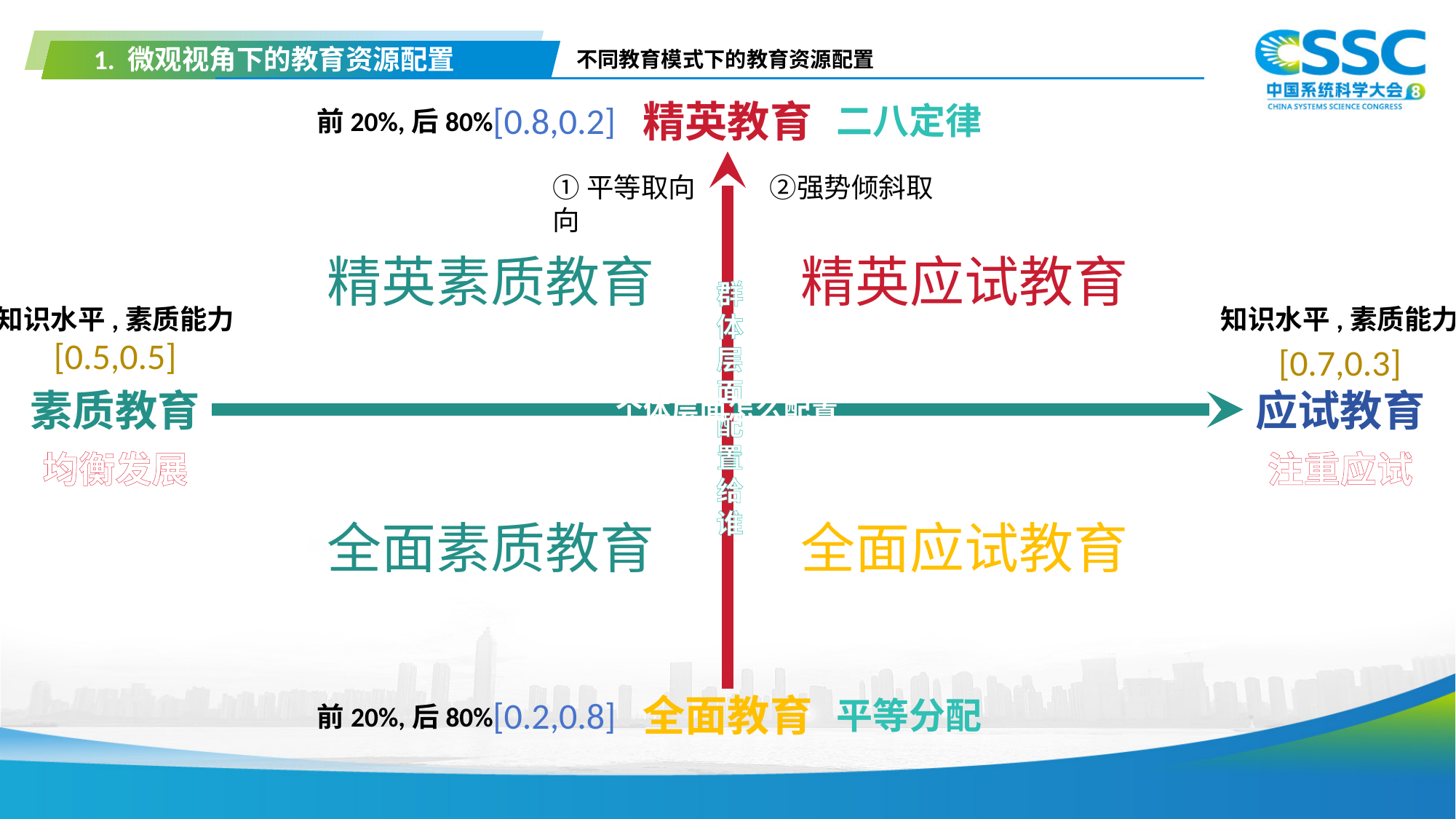

1. 微观视角下的教育资源配置

不同教育模式下的教育资源配置
精英教育
[0.8,0.2]
二八定律
前20%,后80%
①平等取向            ②强势倾斜取向
精英素质教育
精英应试教育
群体层面配置给谁
知识水平,素质能力
知识水平,素质能力
[0.5,0.5]
[0.7,0.3]
素质教育
应试教育
个体层面怎么配置
均衡发展
注重应试
全面应试教育
全面素质教育
全面教育
[0.2,0.8]
平等分配
前20%,后80%